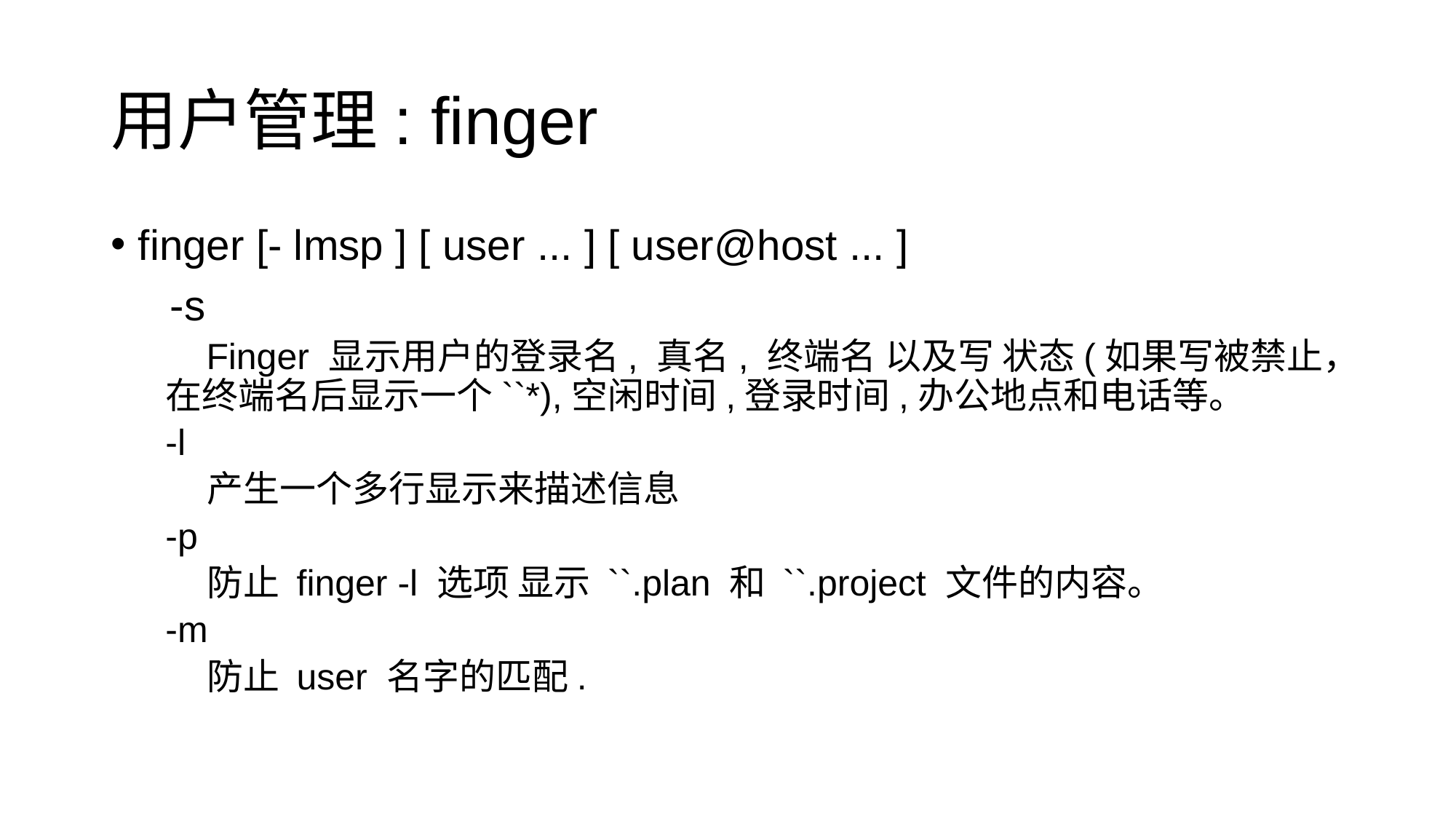

# 用户管理: finger
finger [- lmsp ] [ user ... ] [ user@host ... ]
     -s
    Finger 显示用户的登录名, 真名, 终端名 以及写 状态(如果写被禁止，在终端名后显示一个``*),空闲时间,登录时间,办公地点和电话等。
-l
    产生一个多行显示来描述信息
-p
    防止 finger -l 选项 显示 ``.plan 和 ``.project 文件的内容。
-m
    防止 user 名字的匹配.